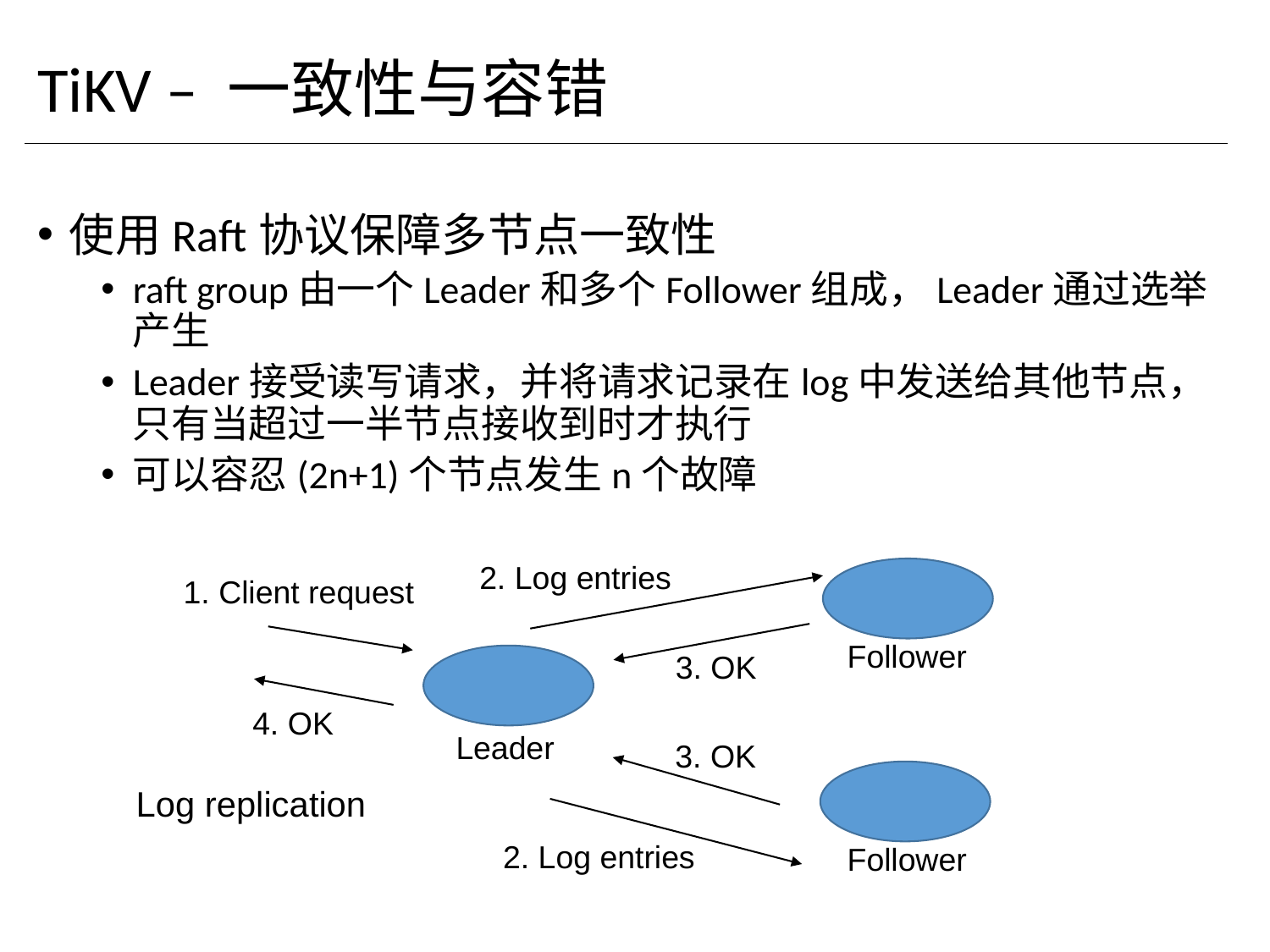

# TiKV – 一致性与容错
使用Raft协议保障多节点一致性
raft group由一个Leader和多个Follower组成，Leader通过选举产生
Leader接受读写请求，并将请求记录在log中发送给其他节点，只有当超过一半节点接收到时才执行
可以容忍(2n+1)个节点发生n个故障
2. Log entries

1. Client request
Follower

3. OK

4. OK
Leader
3. OK

Log replication
2. Log entries
Follower